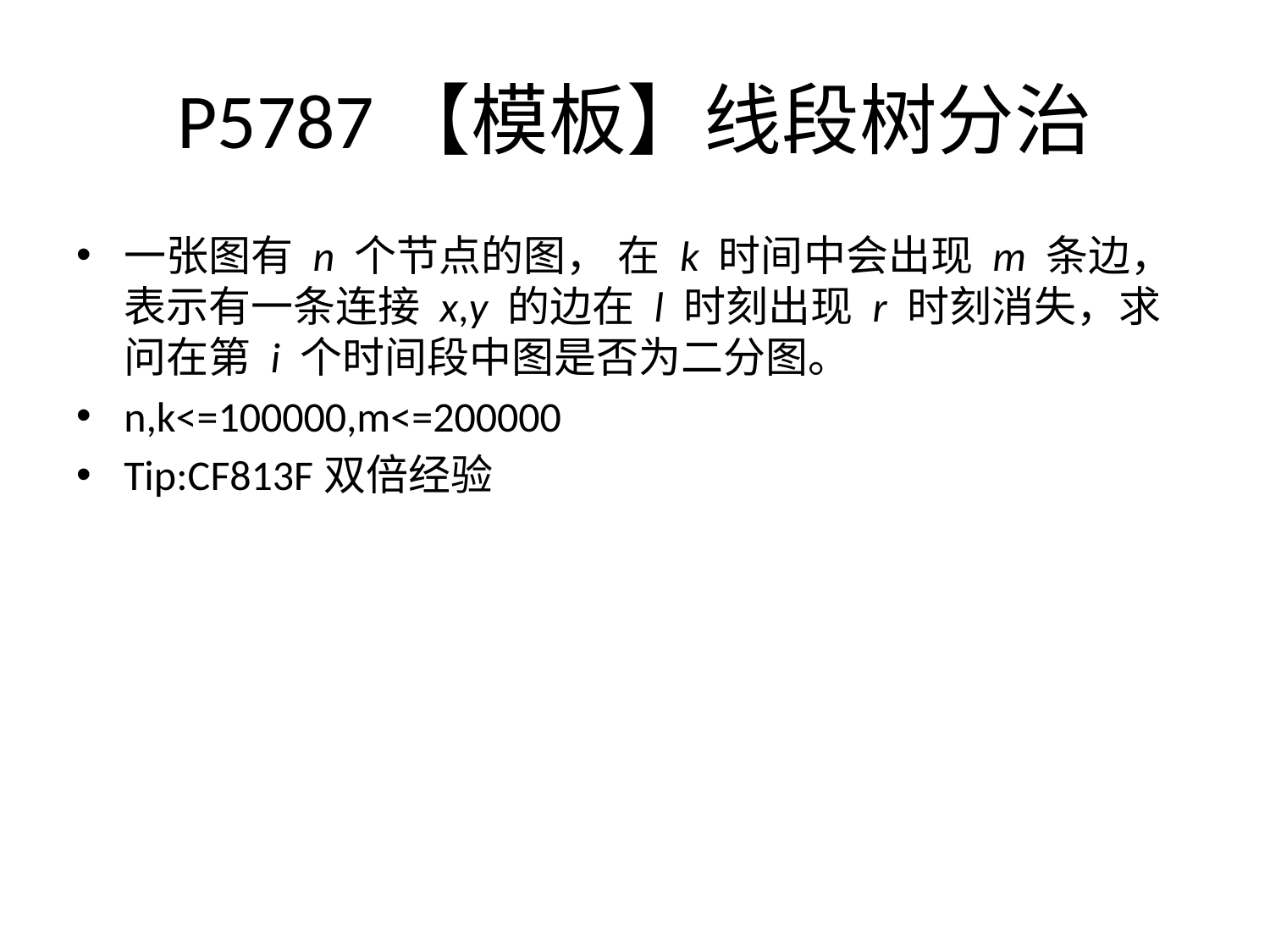

# P5787【模板】线段树分治
一张图有 n 个节点的图， 在 k 时间中会出现 m 条边，表示有一条连接 x,y 的边在 l 时刻出现 r 时刻消失，求问在第 i 个时间段中图是否为二分图。
n,k<=100000,m<=200000
Tip:CF813F双倍经验